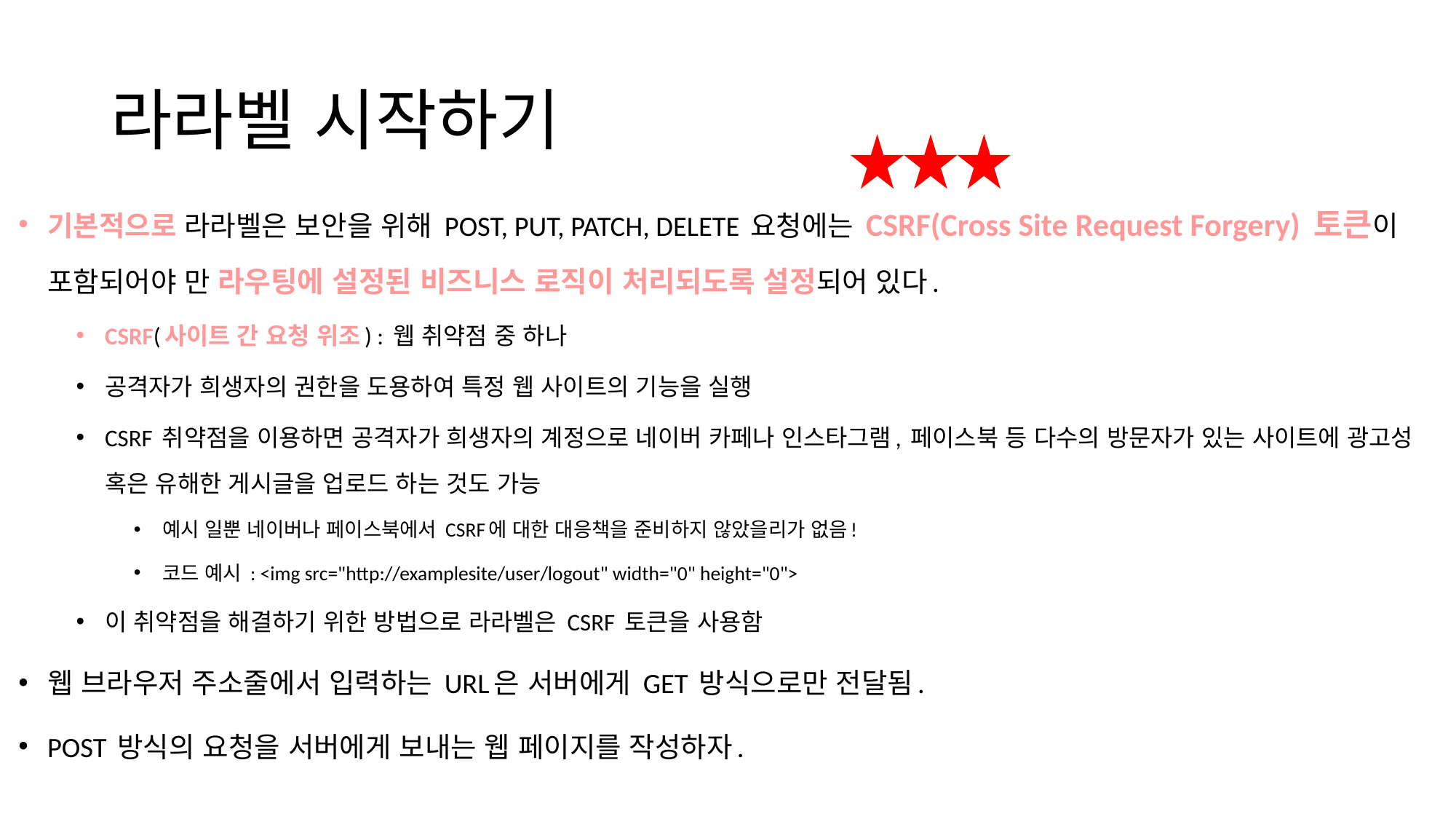

# 라라벨 시작하기

기본적으로 라라벨은 보안을 위해 POST, PUT, PATCH, DELETE 요청에는 CSRF(Cross Site Request Forgery) 토큰이
포함되어야 만 라우팅에 설정된 비즈니스 로직이 처리되도록 설정되어 있다.
CSRF(사이트 간 요청 위조) : 웹 취약점 중 하나
공격자가 희생자의 권한을 도용하여 특정 웹 사이트의 기능을 실행
CSRF 취약점을 이용하면 공격자가 희생자의 계정으로 네이버 카페나 인스타그램, 페이스북 등 다수의 방문자가 있는 사이트에 광고성 혹은 유해한 게시글을 업로드 하는 것도 가능
예시 일뿐 네이버나 페이스북에서 CSRF에 대한 대응책을 준비하지 않았을리가 없음!
코드 예시 : <img src="http://examplesite/user/logout" width="0" height="0">
이 취약점을 해결하기 위한 방법으로 라라벨은 CSRF 토큰을 사용함
웹 브라우저 주소줄에서 입력하는 URL은 서버에게 GET 방식으로만 전달됨.
POST 방식의 요청을 서버에게 보내는 웹 페이지를 작성하자.